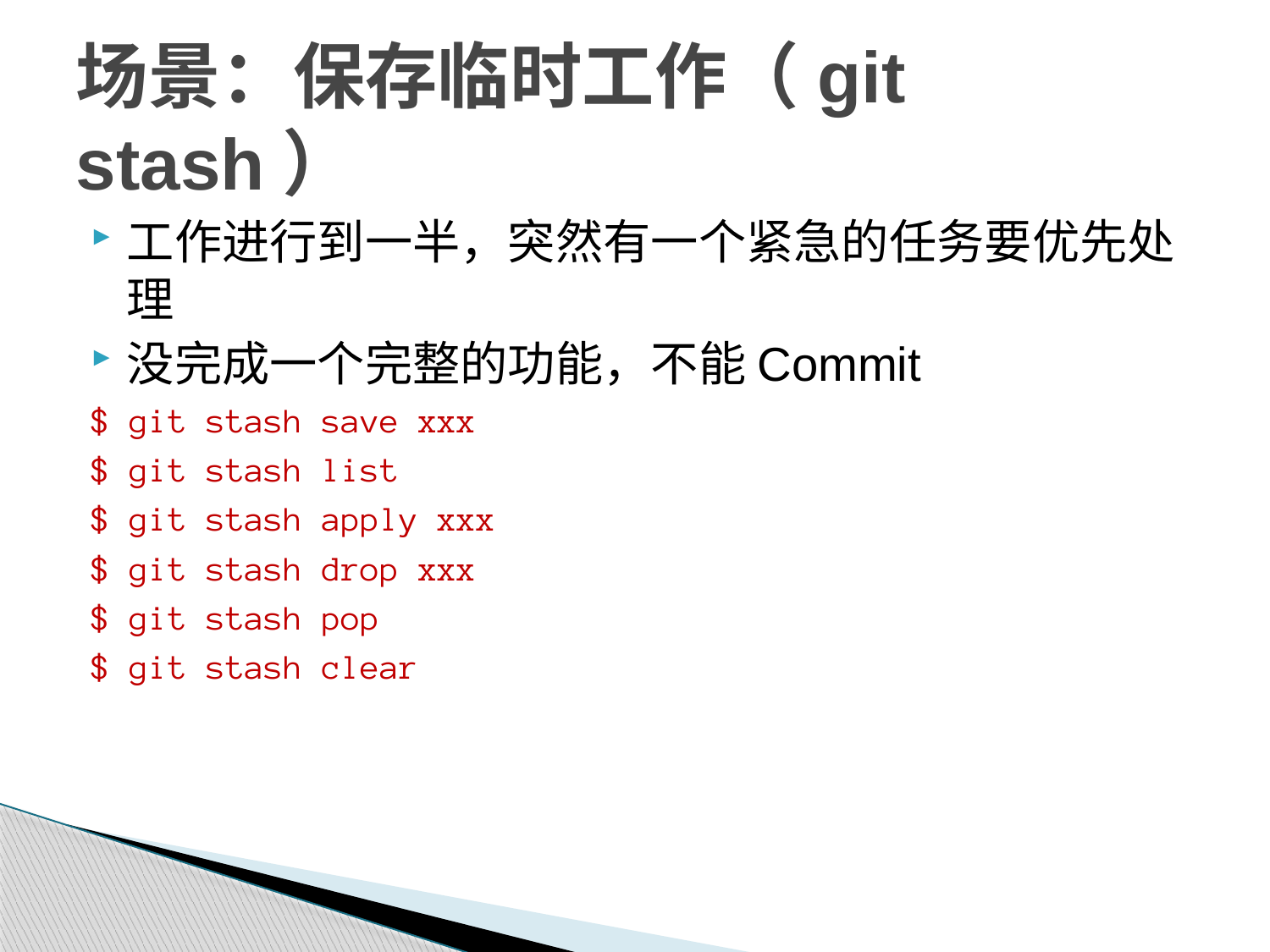

# 场景：保存临时工作（git stash）
工作进行到一半，突然有一个紧急的任务要优先处理
没完成一个完整的功能，不能Commit
$ git stash save xxx
$ git stash list
$ git stash apply xxx
$ git stash drop xxx
$ git stash pop
$ git stash clear